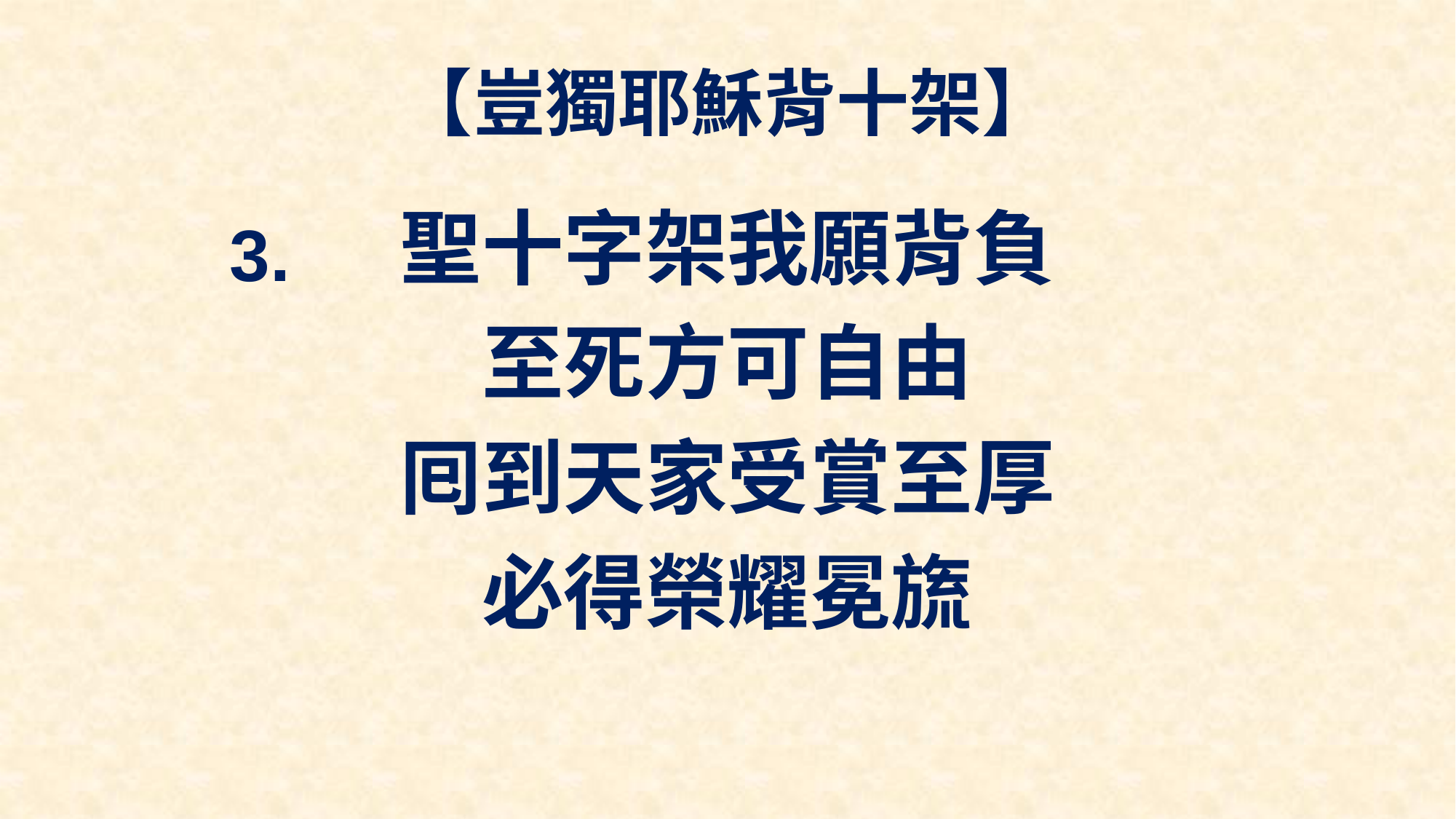

# 【豈獨耶穌背十架】
聖十字架我願背負
至死方可自由
囘到天家受賞至厚
必得榮耀冕旒
3.